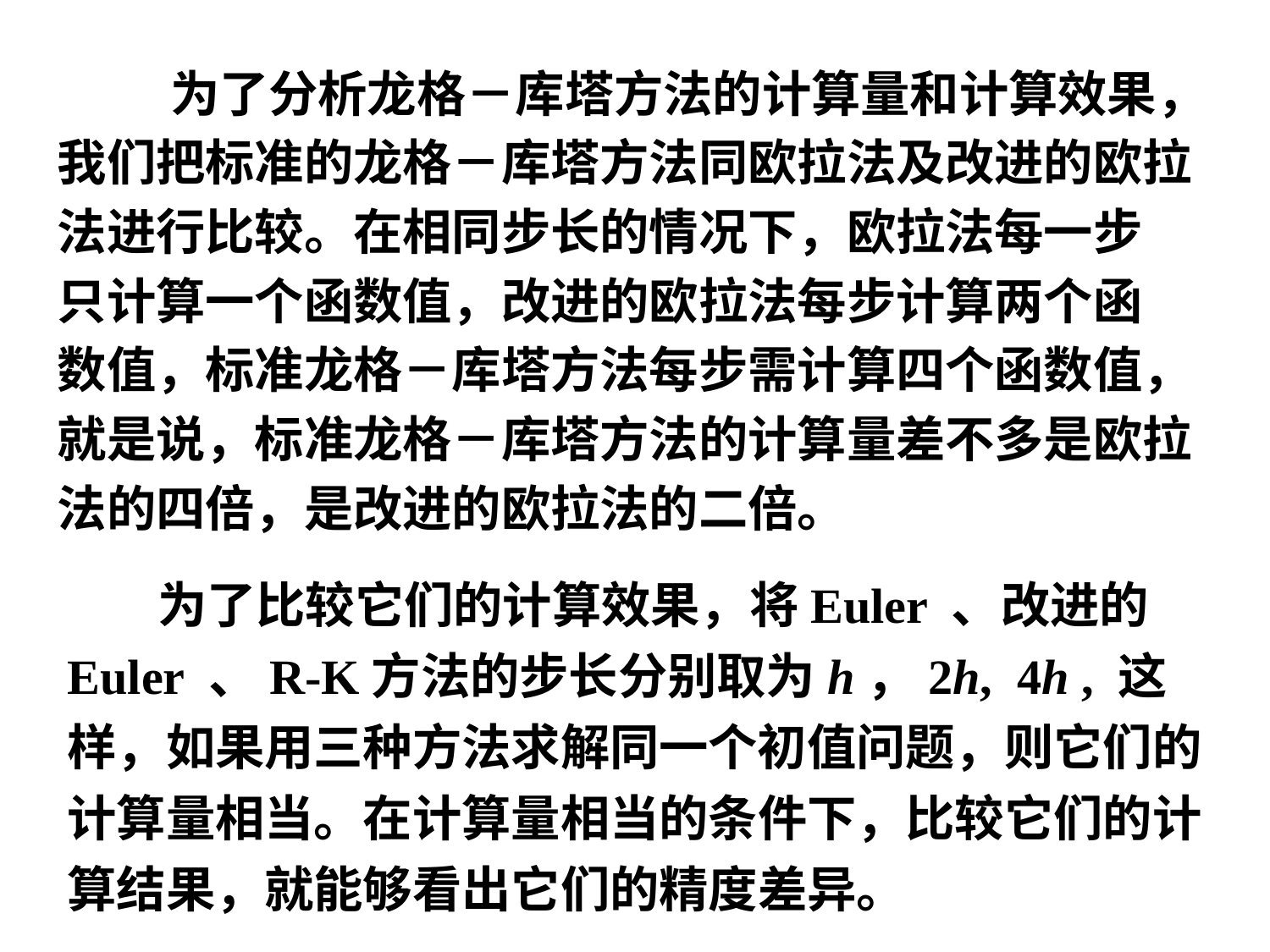

为了分析龙格－库塔方法的计算量和计算效果，
我们把标准的龙格－库塔方法同欧拉法及改进的欧拉
法进行比较。在相同步长的情况下，欧拉法每一步
只计算一个函数值，改进的欧拉法每步计算两个函
数值，标准龙格－库塔方法每步需计算四个函数值，
就是说，标准龙格－库塔方法的计算量差不多是欧拉
法的四倍，是改进的欧拉法的二倍。
       为了比较它们的计算效果，将Euler 、改进的Euler 、R-K方法的步长分别取为h，2h,  4h , 这样，如果用三种方法求解同一个初值问题，则它们的计算量相当。在计算量相当的条件下，比较它们的计算结果，就能够看出它们的精度差异。